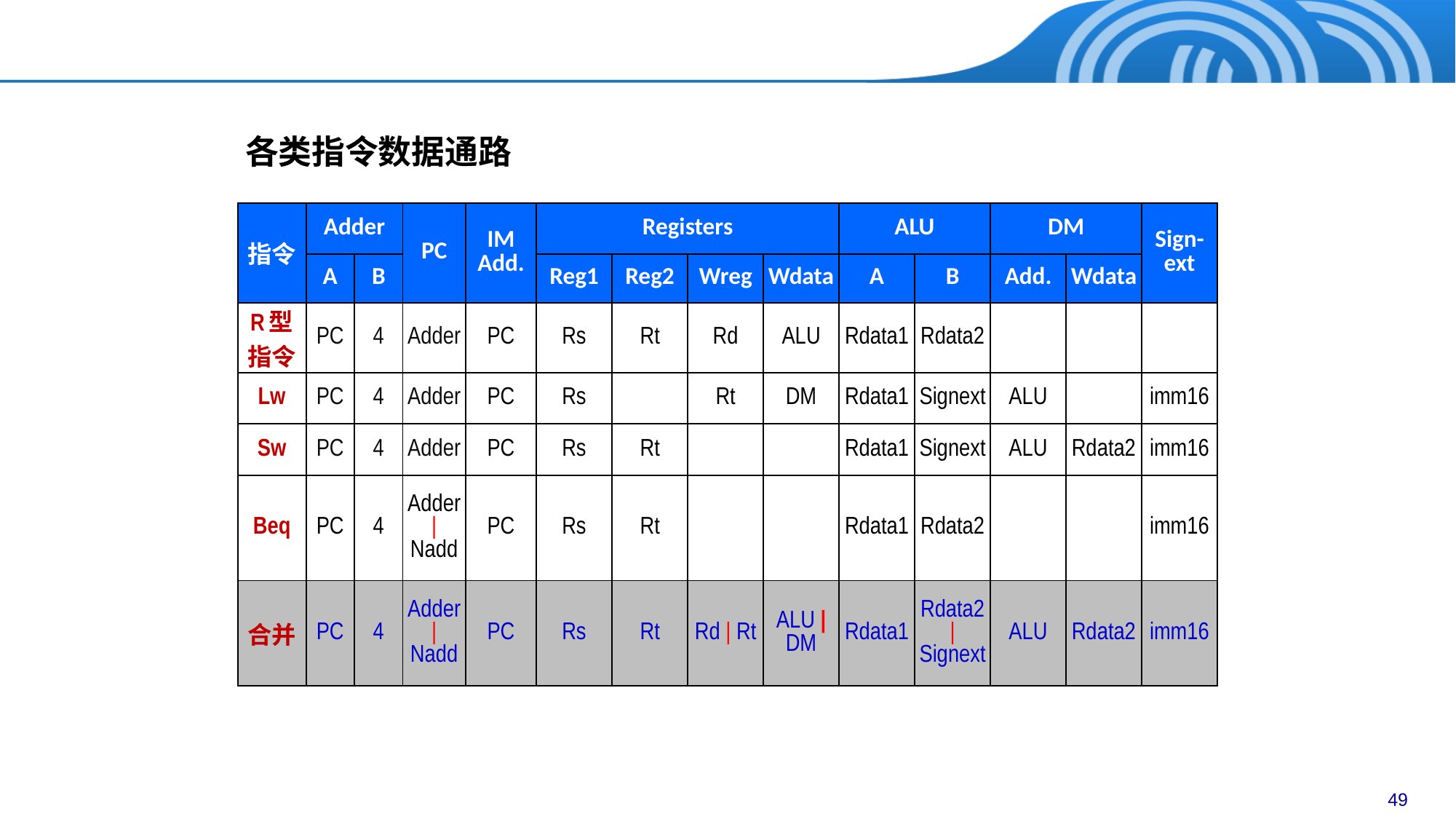

各类指令数据通路
| 指令 | Adder |  | PC | IM Add. | Registers |  |  |  | ALU |  | DM |  | Sign- ext |
| --- | --- | --- | --- | --- | --- | --- | --- | --- | --- | --- | --- | --- | --- |
|  | A | B |  |  | Reg1 | Reg2 | Wreg | Wdata | A | B | Add. | Wdata |  |
| R型指令 | PC | 4 | Adder | PC | Rs | Rt | Rd | ALU | Rdata1 | Rdata2 |  |  |  |
| Lw | PC | 4 | Adder | PC | Rs |  | Rt | DM | Rdata1 | Signext | ALU |  | imm16 |
| Sw | PC | 4 | Adder | PC | Rs | Rt |  |  | Rdata1 | Signext | ALU | Rdata2 | imm16 |
| Beq | PC | 4 | Adder | Nadd | PC | Rs | Rt |  |  | Rdata1 | Rdata2 |  |  | imm16 |
| 合并 | PC | 4 | Adder | Nadd | PC | Rs | Rt | Rd | Rt | ALU | DM | Rdata1 | Rdata2 | Signext | ALU | Rdata2 | imm16 |